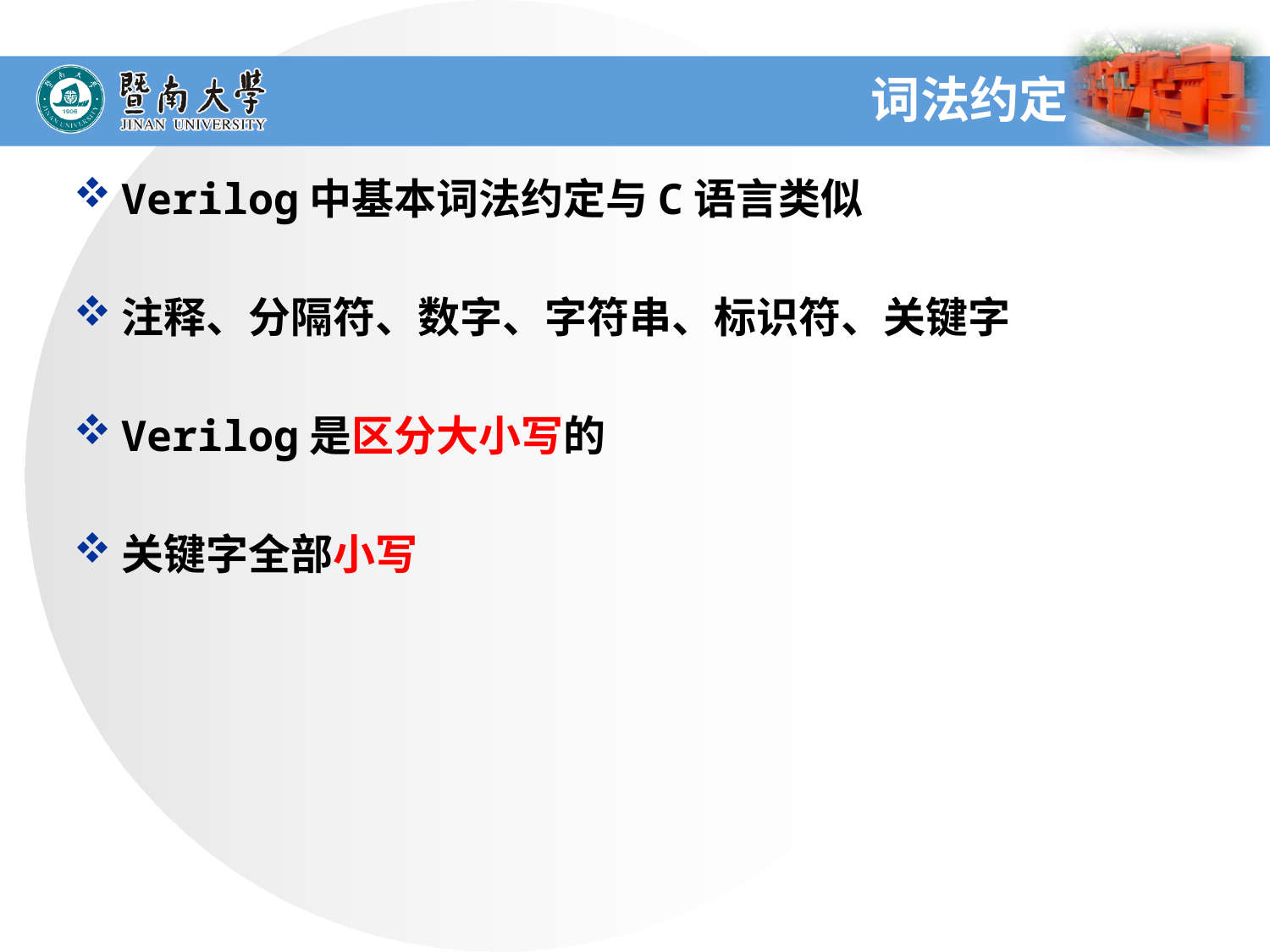

# 词法约定
Verilog中基本词法约定与C语言类似

注释、分隔符、数字、字符串、标识符、关键字

Verilog是区分大小写的

关键字全部小写